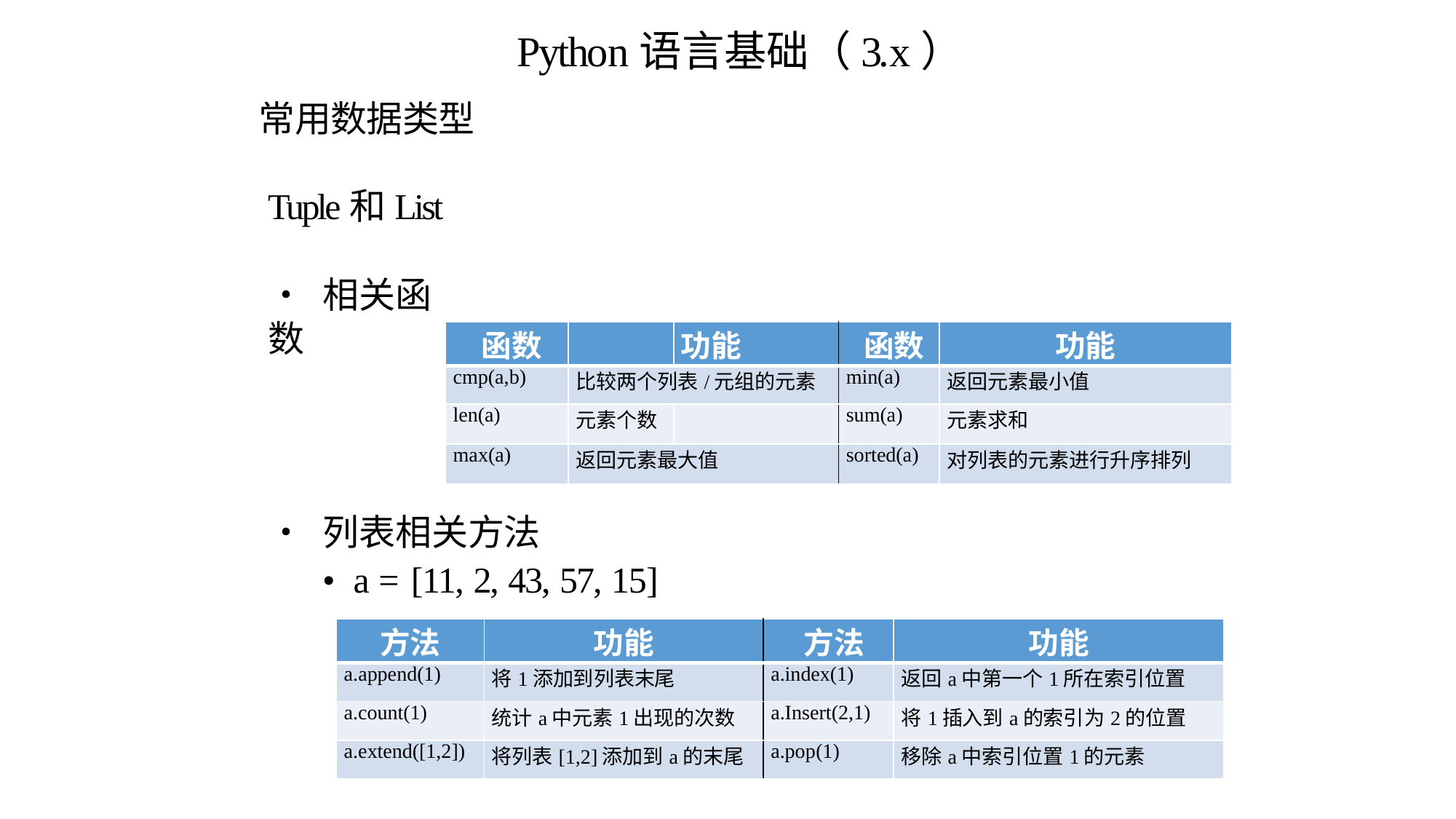

Python语言基础（3.x）
常用数据类型
# Tuple和List
• 相关函数
| 函数 |  | 功能 | 函数 | 功能 |
| --- | --- | --- | --- | --- |
| cmp(a,b) | 比较两个列表/元组的元素 |  | min(a) | 返回元素最小值 |
| len(a) | 元素个数 |  | sum(a) | 元素求和 |
| max(a) | 返回元素最大值 |  | sorted(a) | 对列表的元素进行升序排列 |
• 列表相关方法
•  a = [11, 2, 43, 57, 15]
| 方法 | 功能 | 方法 | 功能 |
| --- | --- | --- | --- |
| a.append(1) | 将1添加到列表末尾 | a.index(1) | 返回a中第一个1所在索引位置 |
| a.count(1) | 统计a中元素1出现的次数 | a.Insert(2,1) | 将1插入到a的索引为2的位置 |
| a.extend([1,2]) | 将列表[1,2]添加到a的末尾 | a.pop(1) | 移除a中索引位置1的元素 |